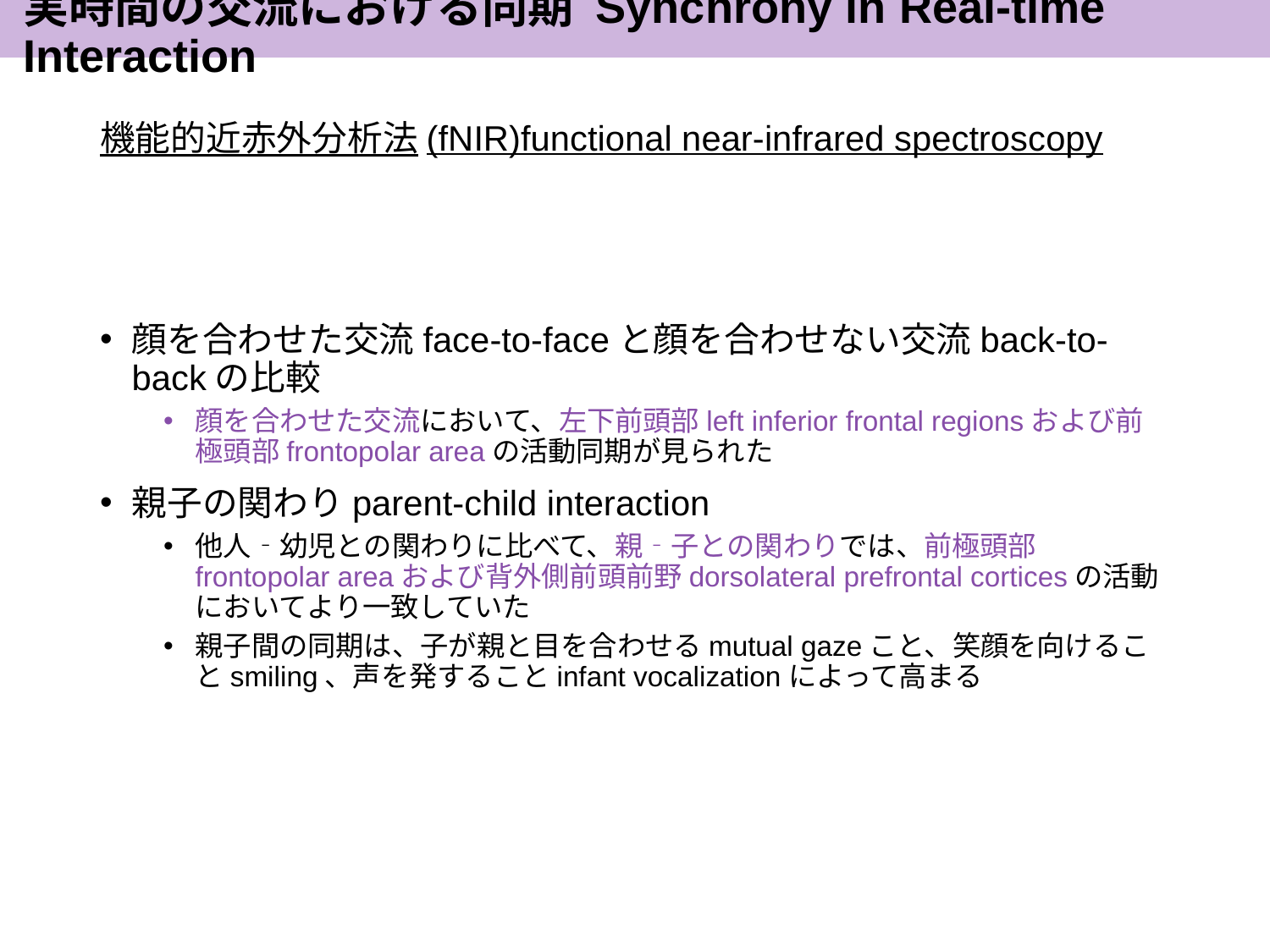

# 実時間の交流における同期 Synchrony in Real-time Interaction
機能的近赤外分析法(fNIR)functional near-infrared spectroscopy
顔を合わせた交流face-to-faceと顔を合わせない交流back-to-backの比較
顔を合わせた交流において、左下前頭部left inferior frontal regionsおよび前極頭部frontopolar areaの活動同期が見られた
親子の関わりparent-child interaction
他人‐幼児との関わりに比べて、親‐子との関わりでは、前極頭部frontopolar areaおよび背外側前頭前野dorsolateral prefrontal corticesの活動においてより一致していた
親子間の同期は、子が親と目を合わせるmutual gazeこと、笑顔を向けることsmiling、声を発することinfant vocalizationによって高まる